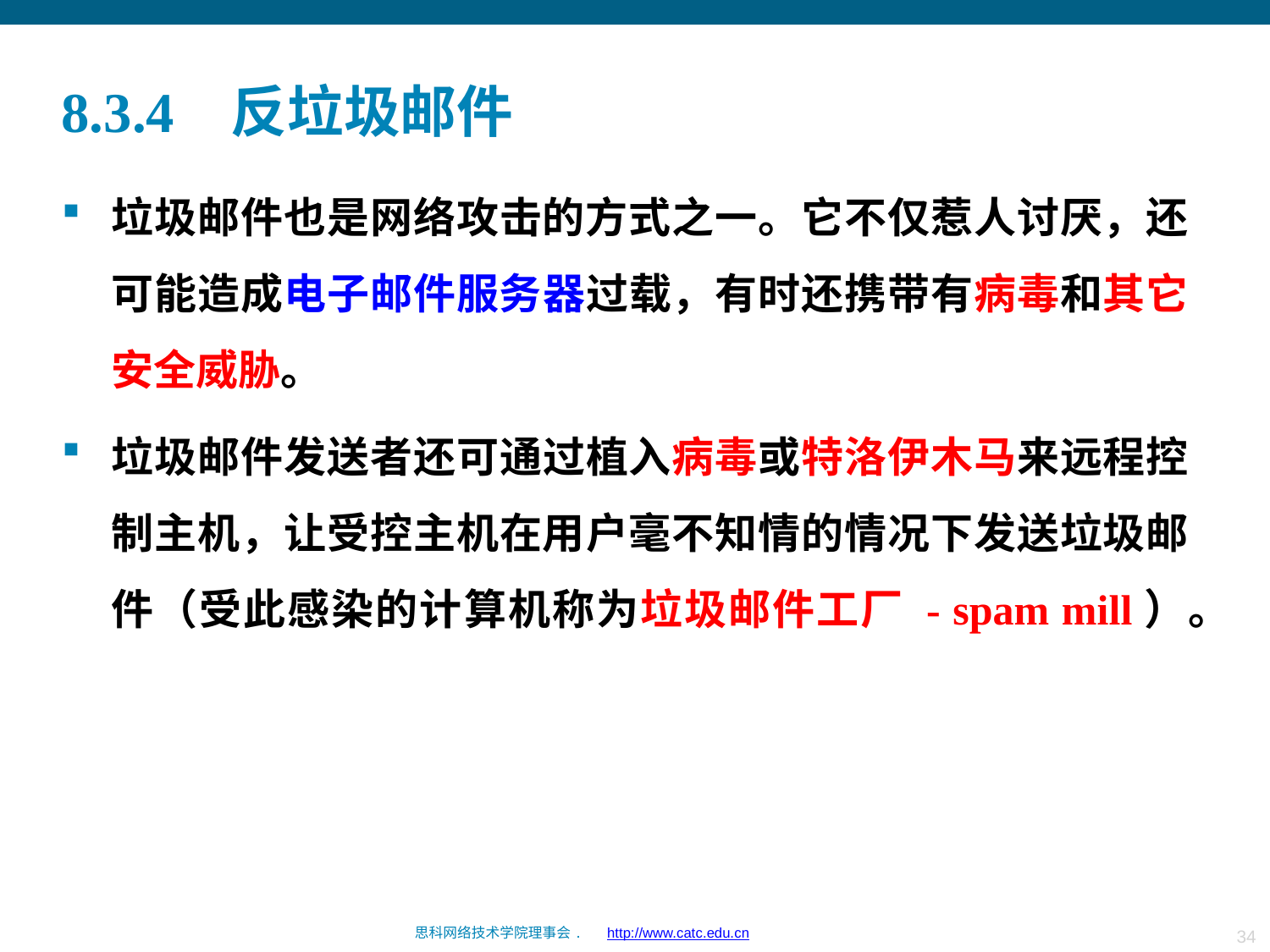

# 8.3.4   反垃圾邮件
垃圾邮件也是网络攻击的方式之一。它不仅惹人讨厌，还可能造成电子邮件服务器过载，有时还携带有病毒和其它安全威胁。
垃圾邮件发送者还可通过植入病毒或特洛伊木马来远程控制主机，让受控主机在用户毫不知情的情况下发送垃圾邮件（受此感染的计算机称为垃圾邮件工厂 - spam mill）。